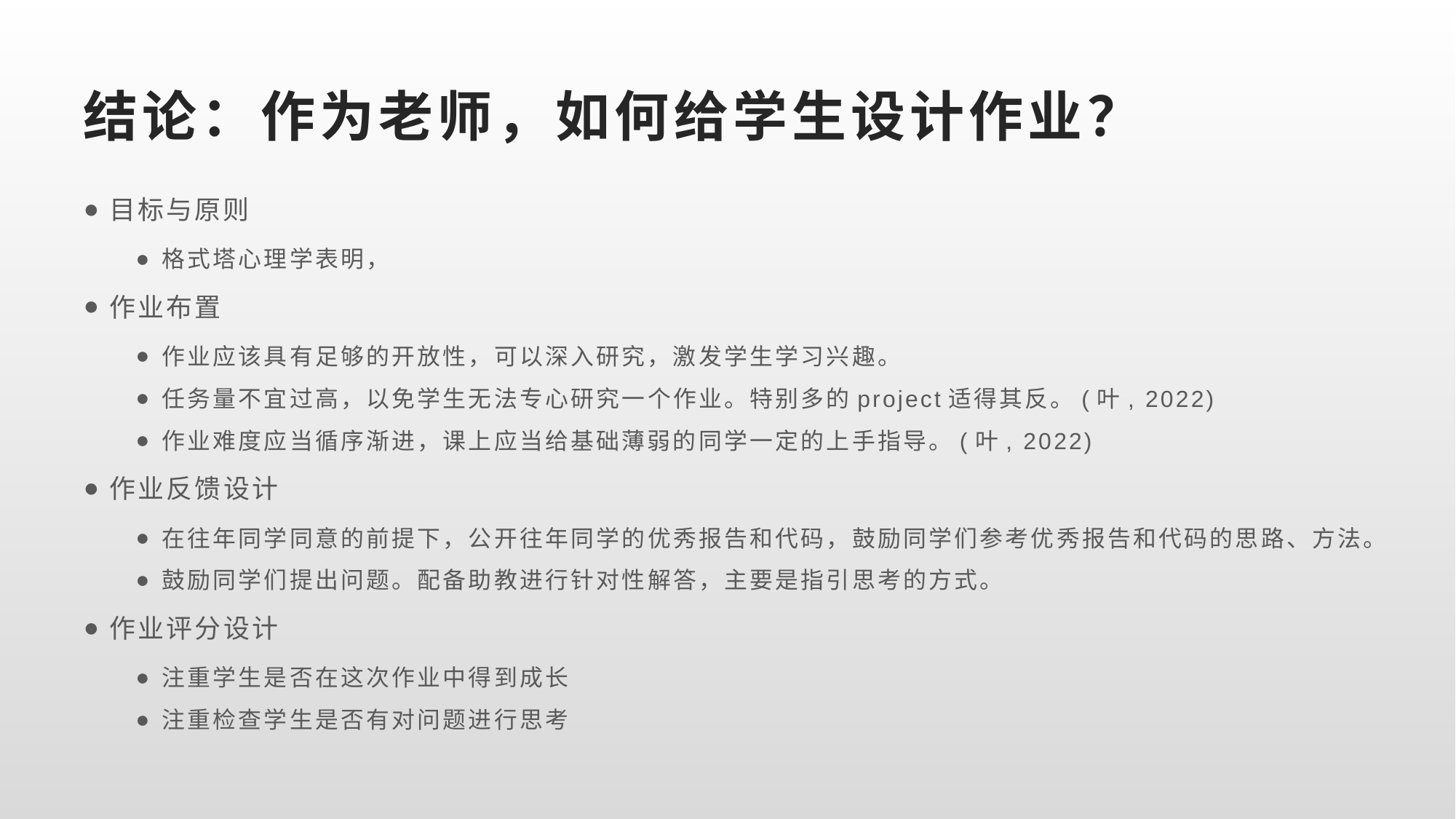

# 结论：作为老师，如何给学生设计作业？
目标与原则
格式塔心理学表明，
作业布置
作业应该具有足够的开放性，可以深入研究，激发学生学习兴趣。
任务量不宜过高，以免学生无法专心研究一个作业。特别多的project适得其反。(叶, 2022)
作业难度应当循序渐进，课上应当给基础薄弱的同学一定的上手指导。(叶, 2022)
作业反馈设计
在往年同学同意的前提下，公开往年同学的优秀报告和代码，鼓励同学们参考优秀报告和代码的思路、方法。
鼓励同学们提出问题。配备助教进行针对性解答，主要是指引思考的方式。
作业评分设计
注重学生是否在这次作业中得到成长
注重检查学生是否有对问题进行思考